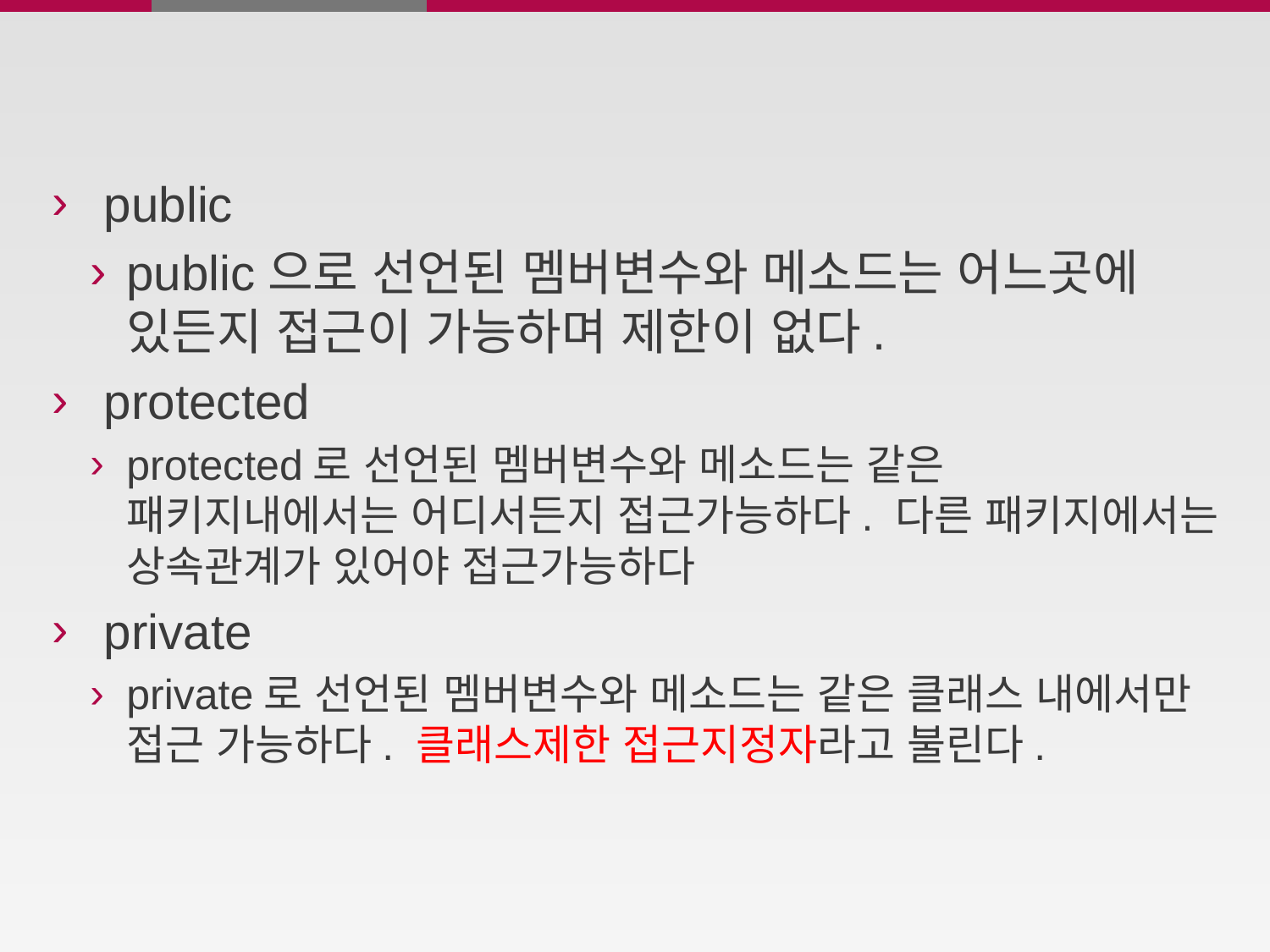

#
 public
public으로 선언된 멤버변수와 메소드는 어느곳에 있든지 접근이 가능하며 제한이 없다.
 protected
protected로 선언된 멤버변수와 메소드는 같은 패키지내에서는 어디서든지 접근가능하다. 다른 패키지에서는 상속관계가 있어야 접근가능하다
 private
private로 선언된 멤버변수와 메소드는 같은 클래스 내에서만 접근 가능하다. 클래스제한 접근지정자라고 불린다.